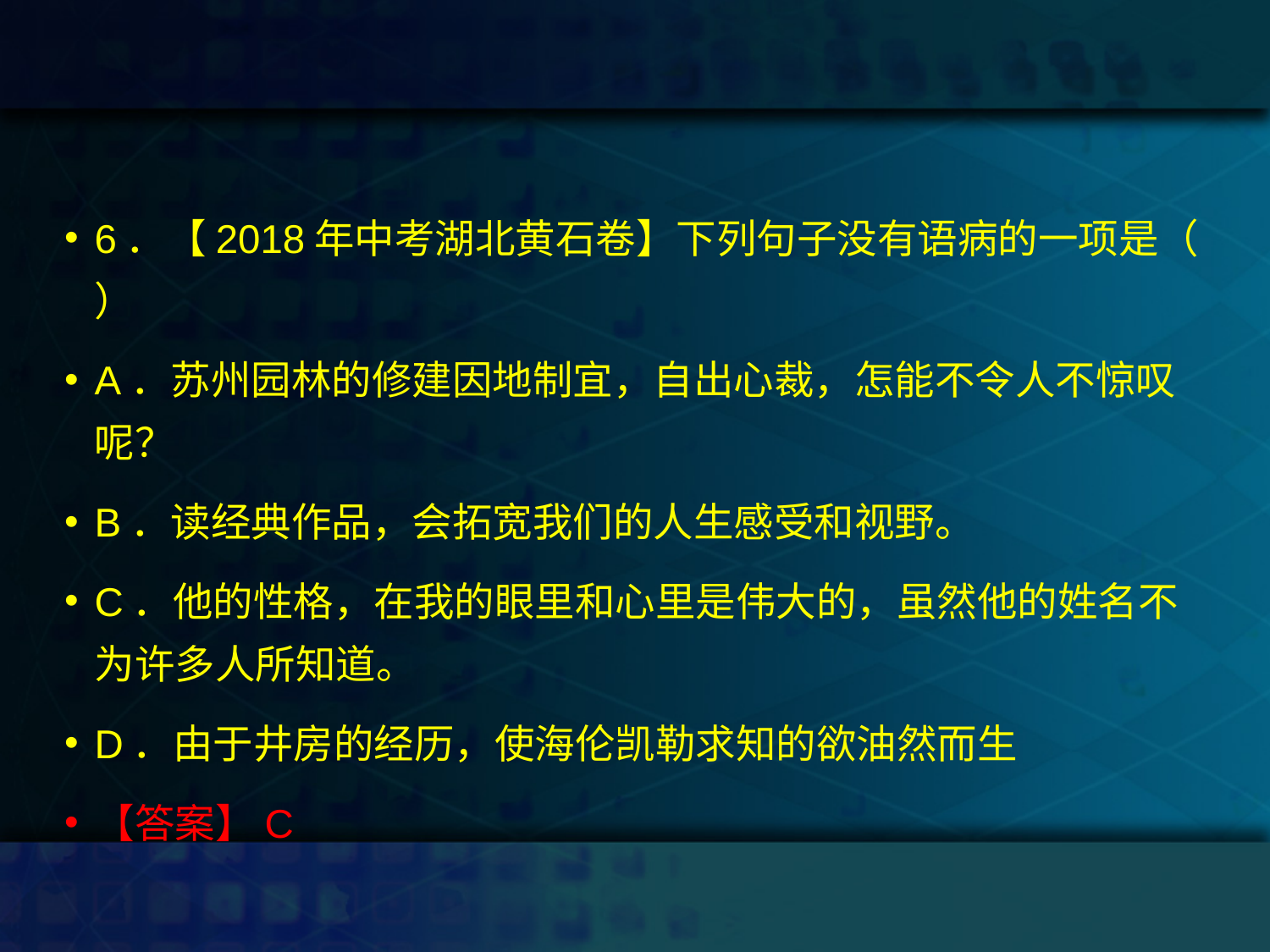

#
6．【2018年中考湖北黄石卷】下列句子没有语病的一项是（  ）
A．苏州园林的修建因地制宜，自出心裁，怎能不令人不惊叹呢？
B．读经典作品，会拓宽我们的人生感受和视野。
C．他的性格，在我的眼里和心里是伟大的，虽然他的姓名不为许多人所知道。
D．由于井房的经历，使海伦凯勒求知的欲油然而生
【答案】C